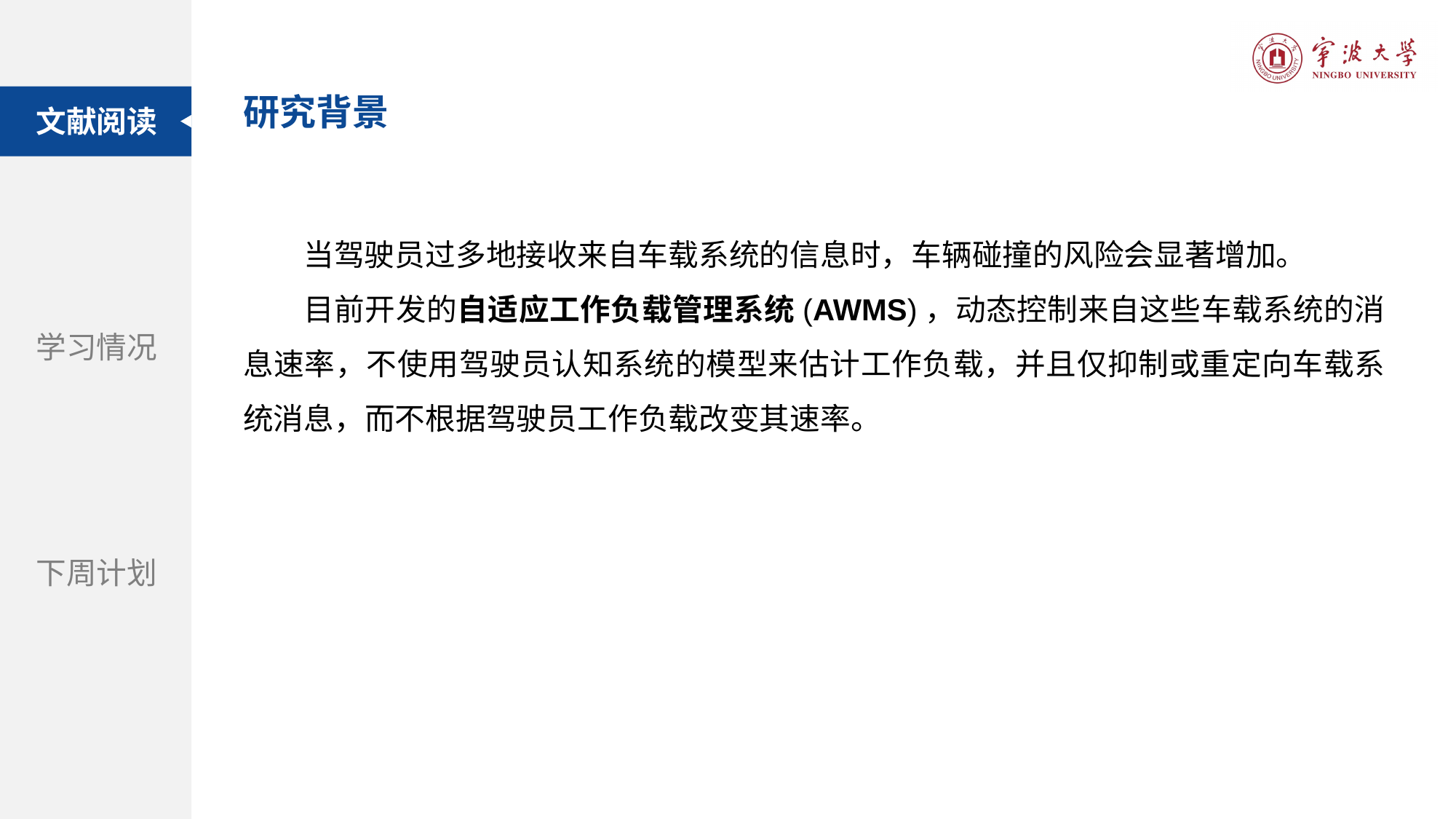

研究背景

文献阅读
题目：自动驾驶汽车和街道设计：使用虚拟现实实验探索中央分隔带在提高行人过街安全性方面的作用
当驾驶员过多地接收来自车载系统的信息时，车辆碰撞的风险会显著增加。
目前开发的自适应工作负载管理系统(AWMS)，动态控制来自这些车载系统的消息速率，不使用驾驶员认知系统的模型来估计工作负载，并且仅抑制或重定向车载系统消息，而不根据驾驶员工作负载改变其速率。
学习情况
期刊：Accident Analysis and Prevention
下周计划